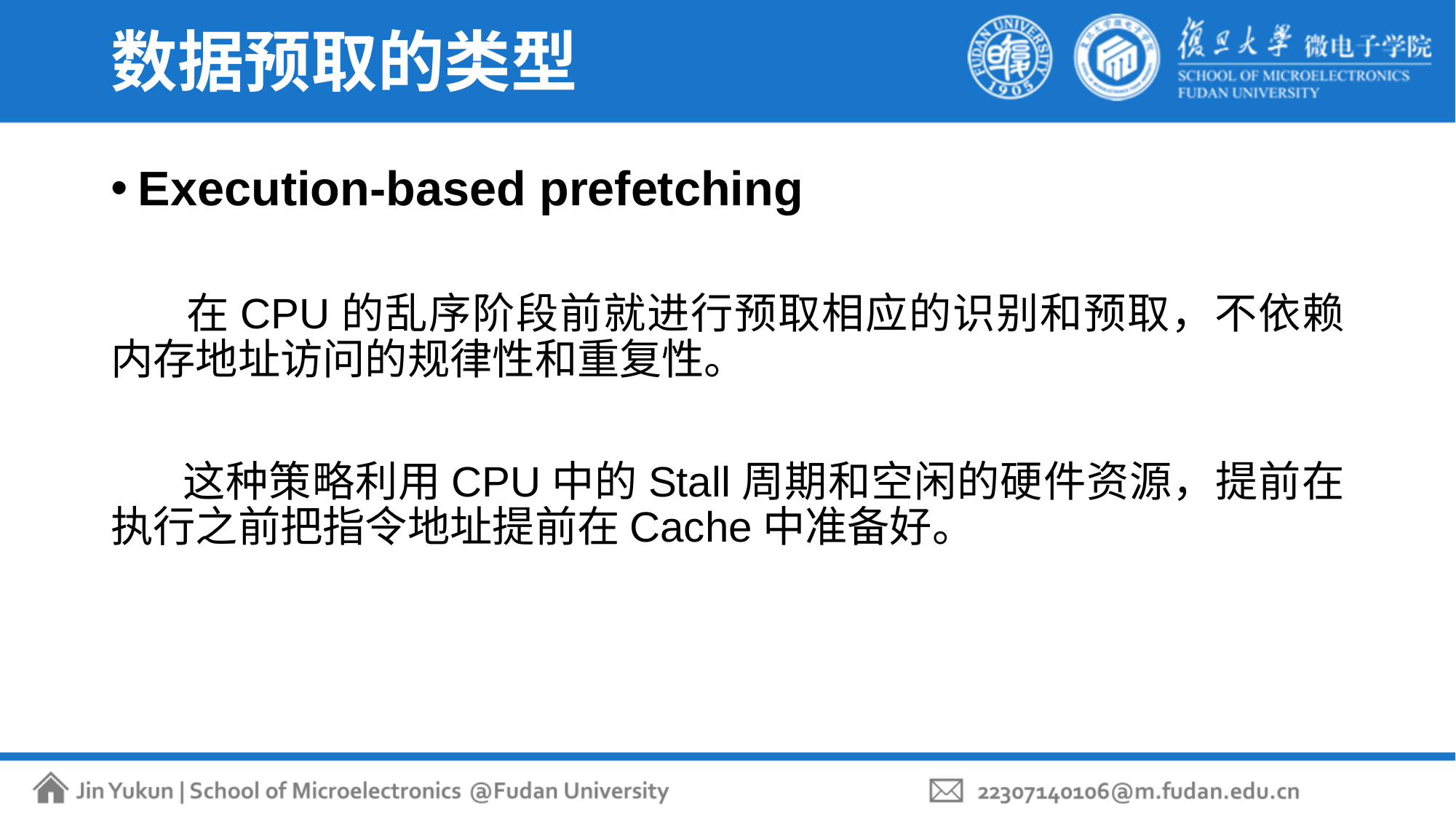

# 数据预取的类型
Execution-based prefetching

      在CPU的乱序阶段前就进行预取相应的识别和预取，不依赖内存地址访问的规律性和重复性。

      这种策略利用CPU中的Stall周期和空闲的硬件资源，提前在执行之前把指令地址提前在Cache中准备好。